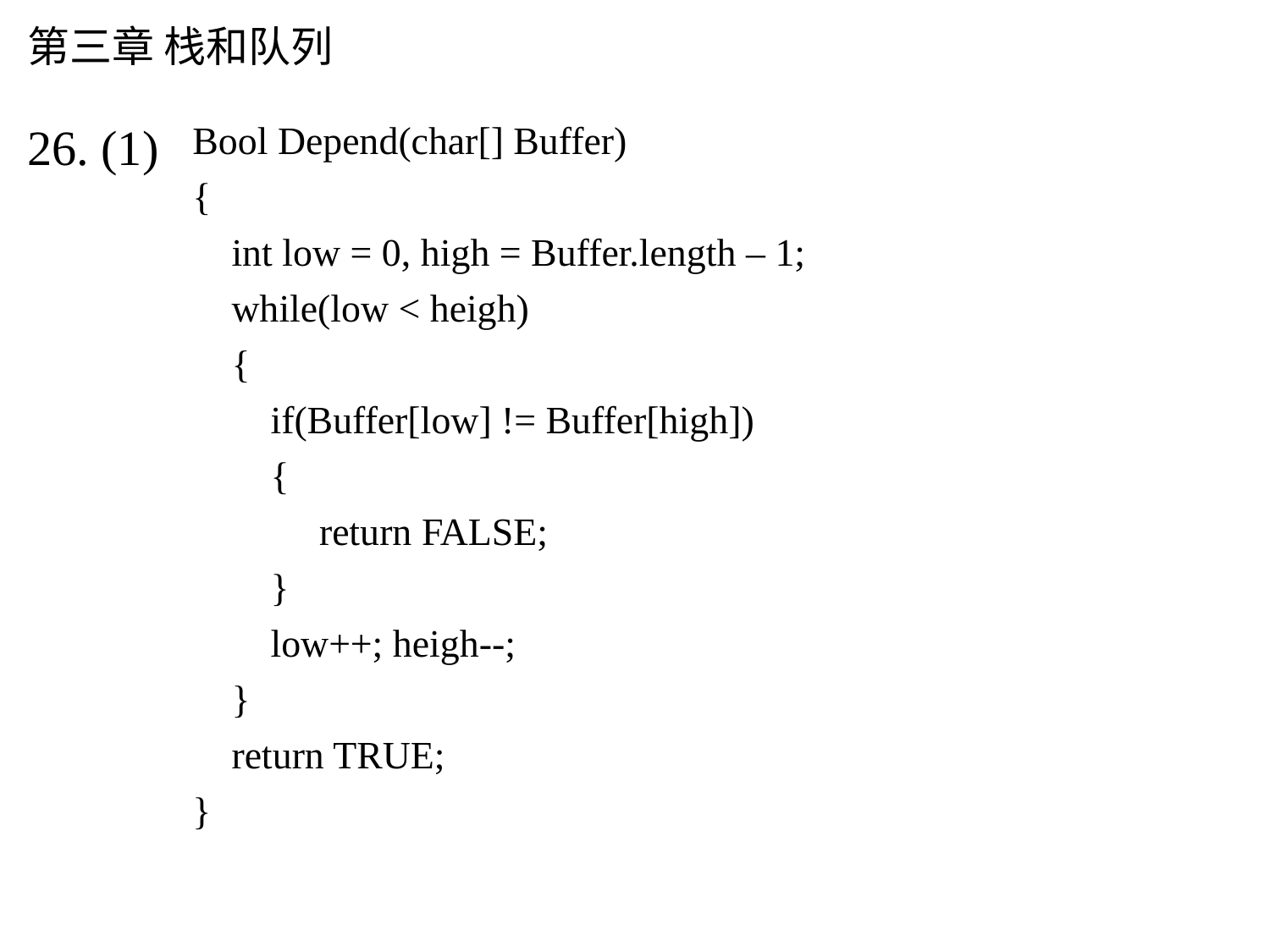

思路：拉取两个队列，一个从前方插入，一个从后方插入，然后匹配二者是否相同。
# 第三章 栈和队列
26. (1)
Bool Depend(char[] Buffer)
{
    int low = 0, high = Buffer.length – 1;
    while(low < heigh)
    {
        if(Buffer[low] != Buffer[high])
        {
             return FALSE;
        }
        low++; heigh--;
    }
    return TRUE;
}